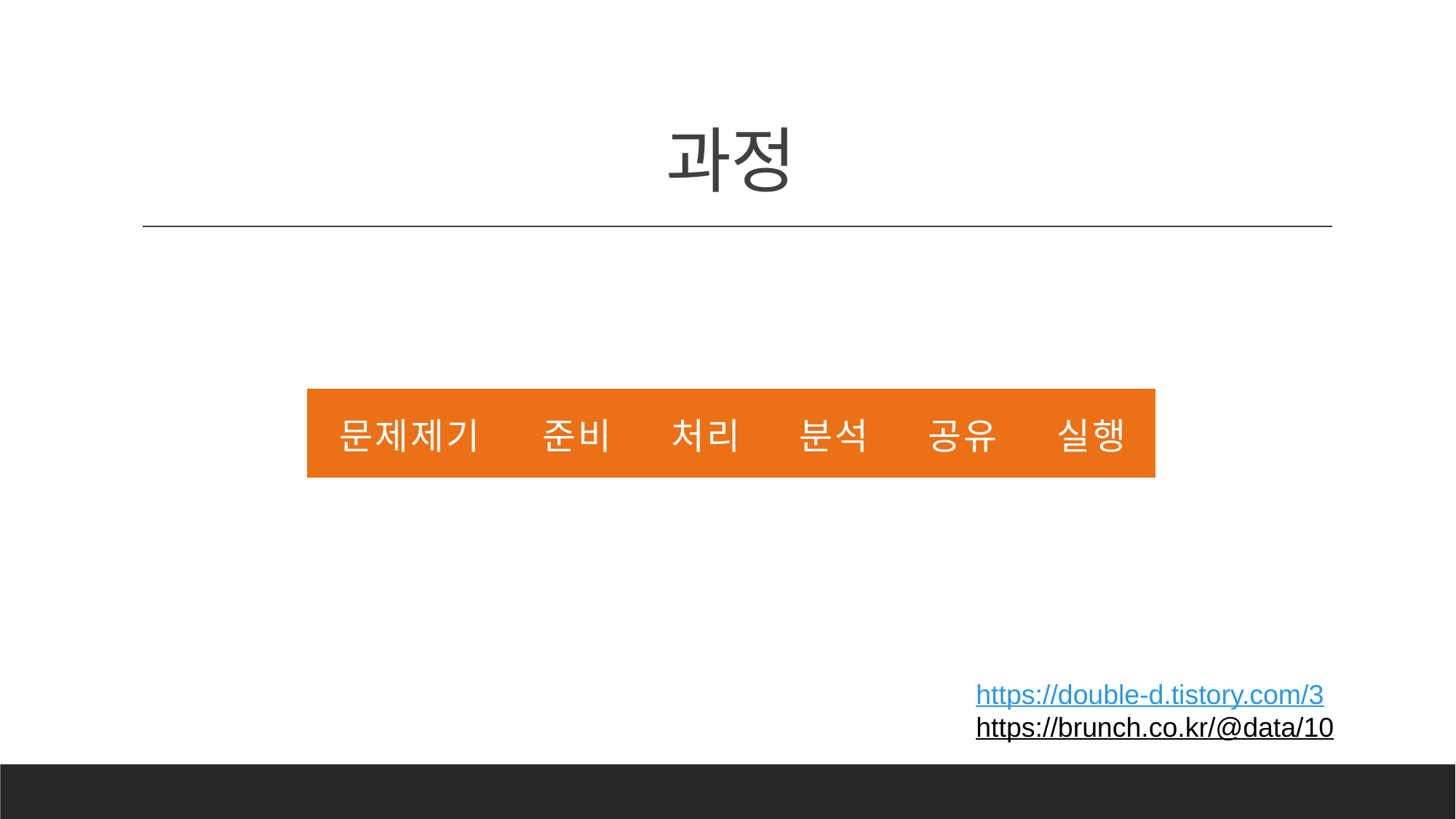

# 과정
| 문제제기 | 준비 | 처리 | 분석 | 공유 | 실행 |
| --- | --- | --- | --- | --- | --- |
https://double-d.tistory.com/3
https://brunch.co.kr/@data/10